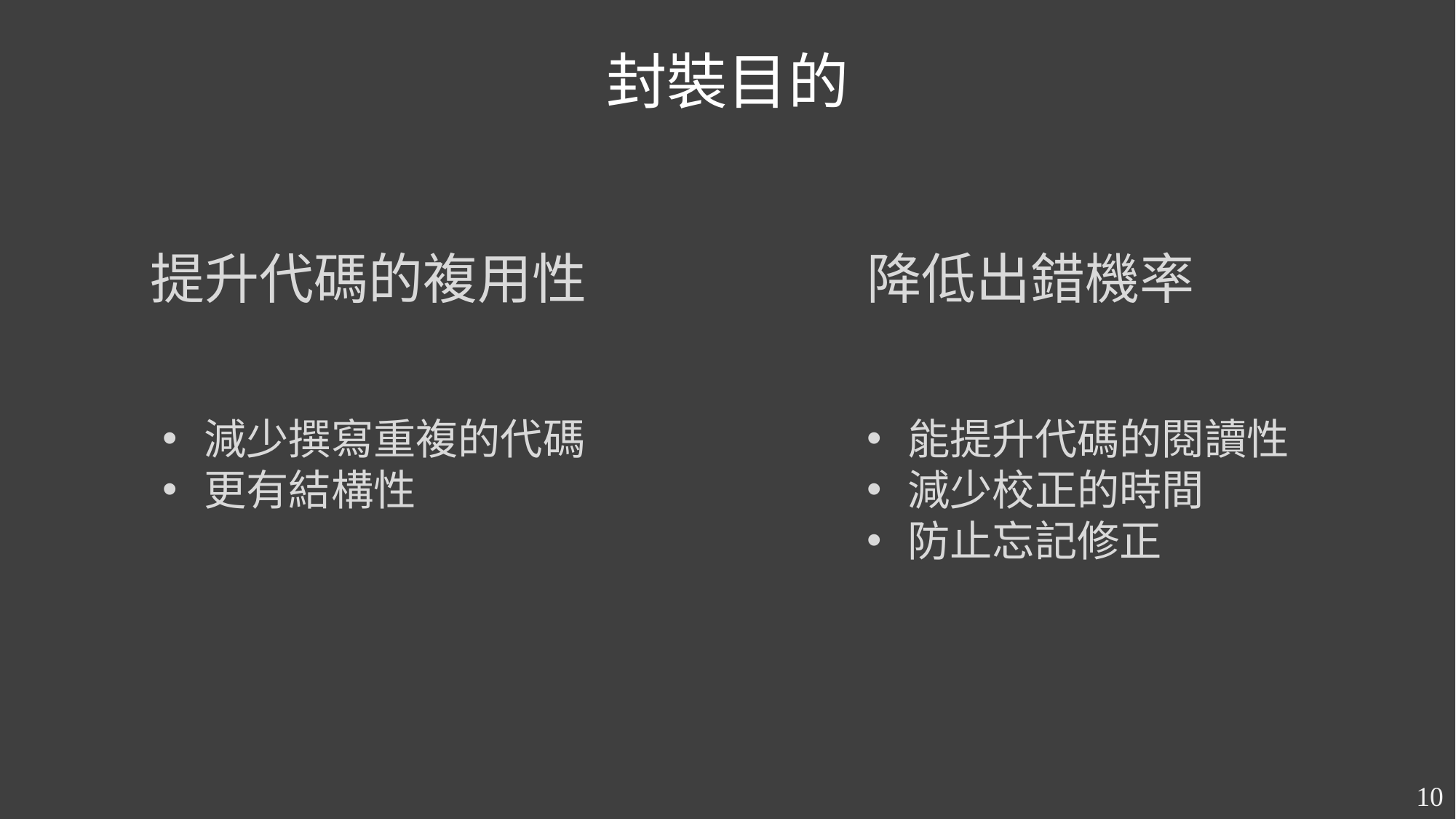

封裝目的
提升代碼的複用性
降低出錯機率
能提升代碼的閱讀性
減少校正的時間
防止忘記修正
減少撰寫重複的代碼
更有結構性

10